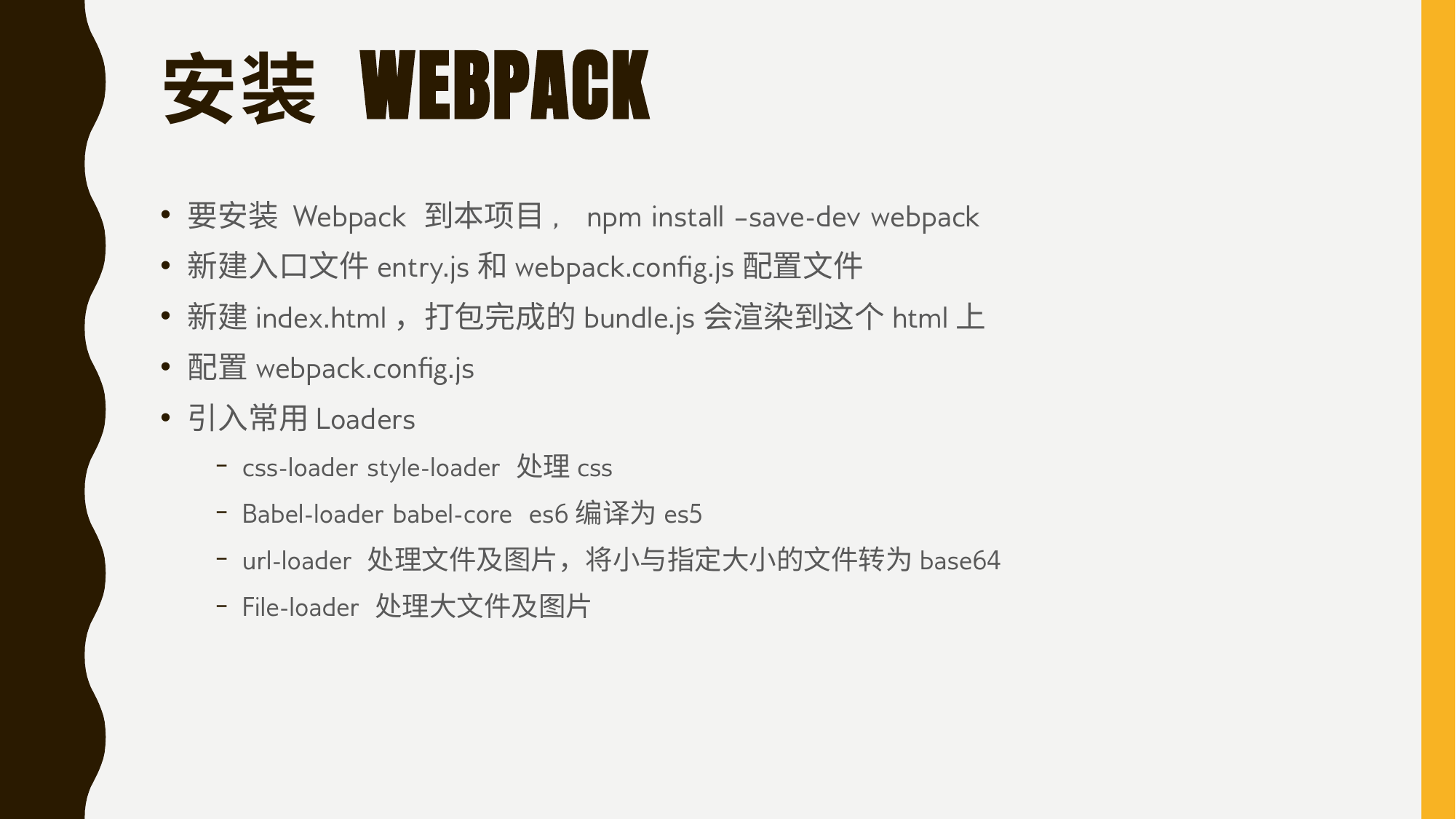

# 安装 Webpack
要安装 Webpack 到本项目,   npm install –save-dev webpack
新建入口文件entry.js和webpack.config.js配置文件
新建index.html，打包完成的bundle.js会渲染到这个html上
配置webpack.config.js
引入常用Loaders
css-loader style-loader 处理css
Babel-loader babel-core  es6编译为es5
url-loader 处理文件及图片，将小与指定大小的文件转为base64
File-loader 处理大文件及图片